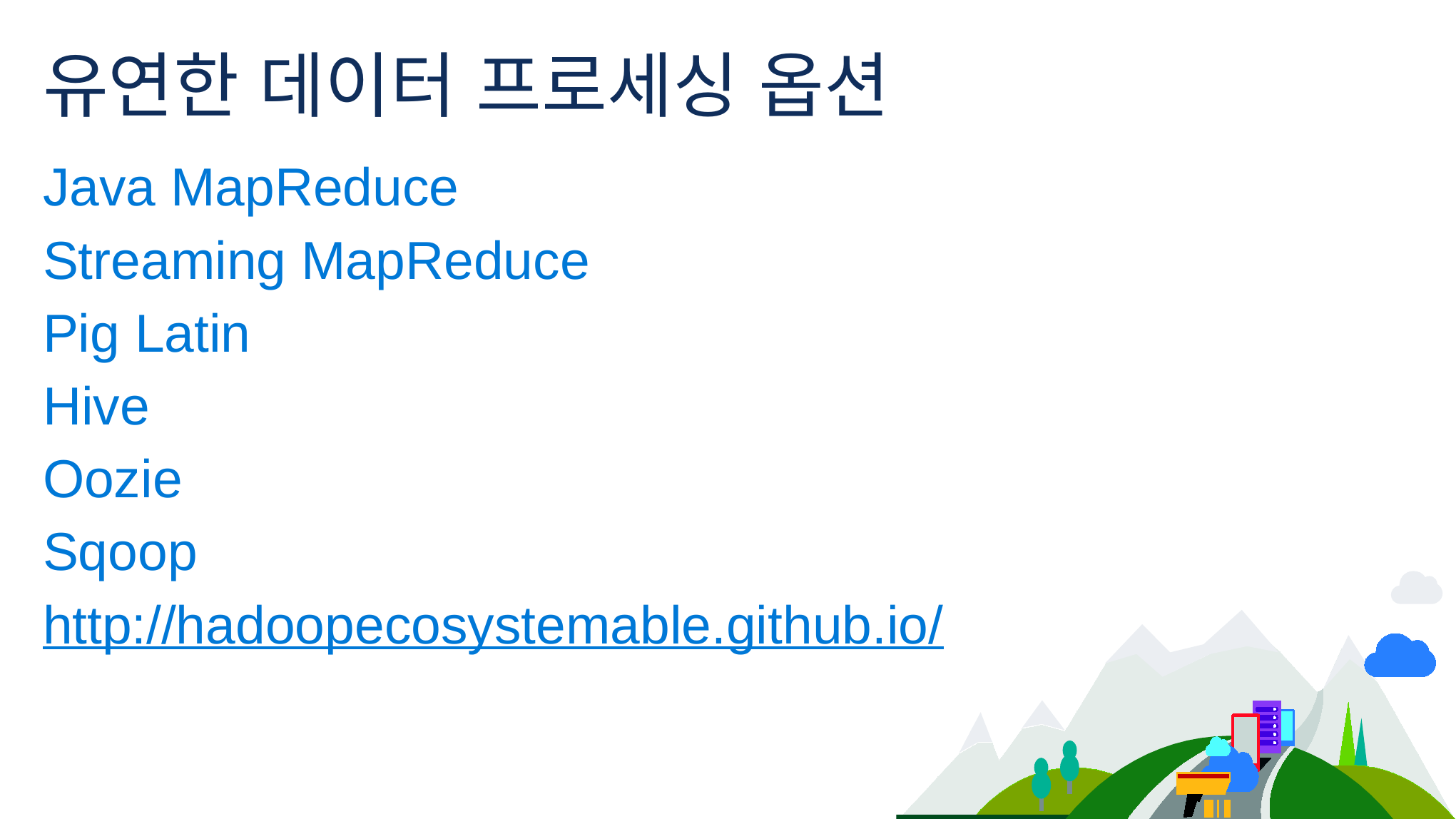

# 유연한 데이터 프로세싱 옵션
Java MapReduce
Streaming MapReduce
Pig Latin
Hive
Oozie
Sqoop
http://hadoopecosystemable.github.io/